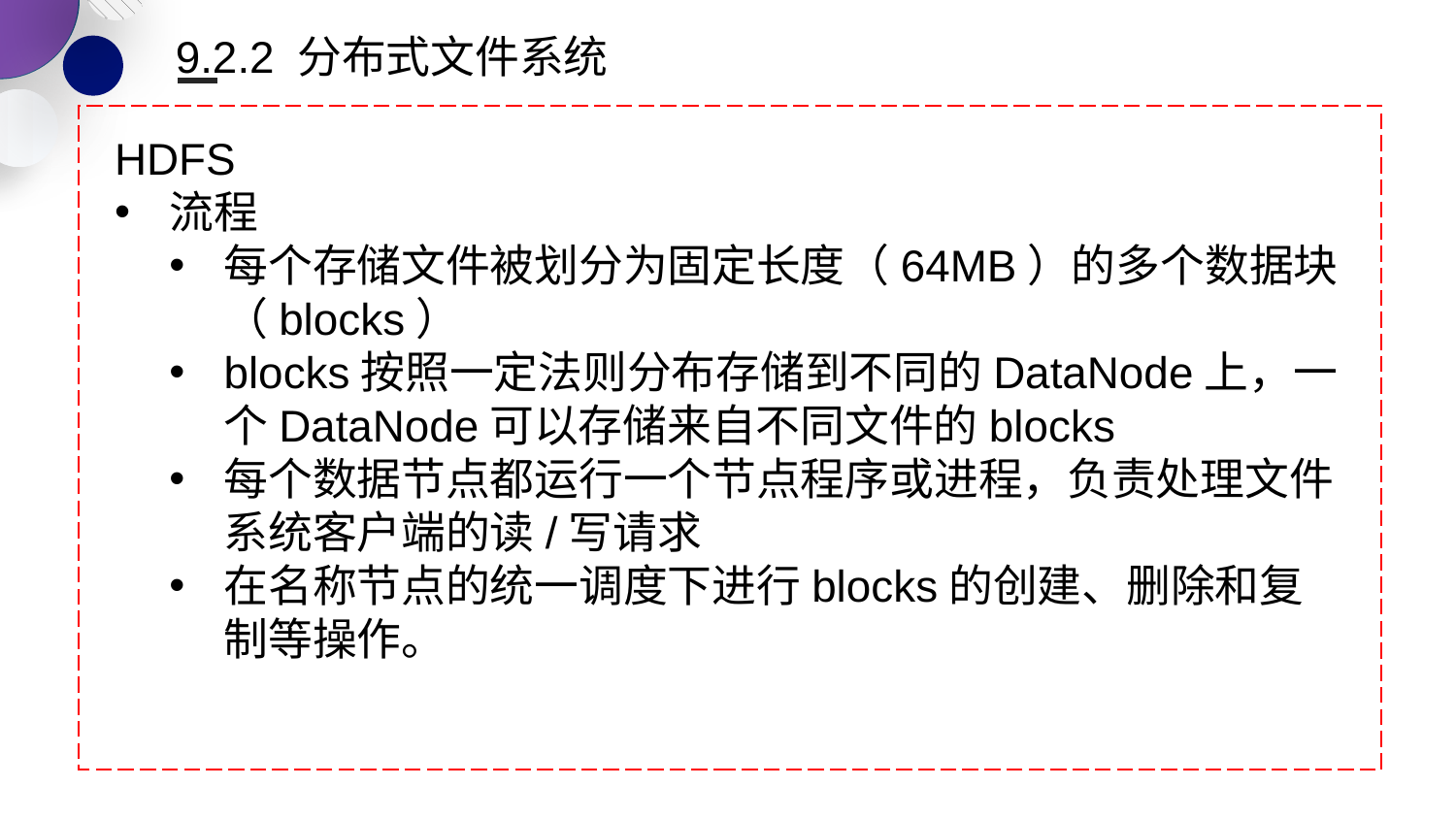

9.2.2 分布式文件系统

HDFS
流程
每个存储文件被划分为固定长度（64MB）的多个数据块（blocks）
blocks按照一定法则分布存储到不同的DataNode上，一个DataNode可以存储来自不同文件的blocks
每个数据节点都运行一个节点程序或进程，负责处理文件系统客户端的读/写请求
在名称节点的统一调度下进行blocks的创建、删除和复制等操作。